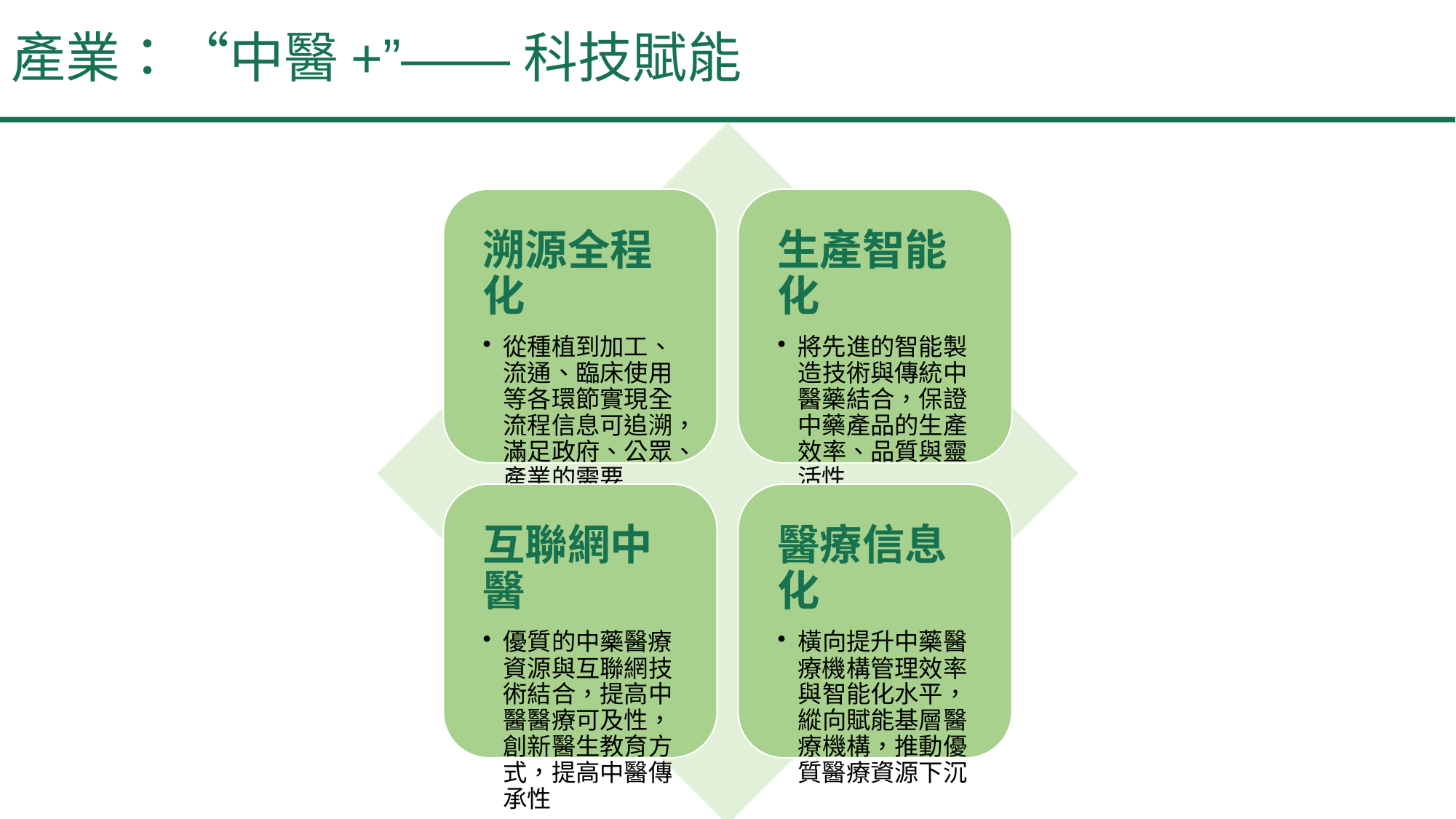

# 產業：“中醫+”——科技賦能
溯源全程化
從種植到加工、流通、臨床使用等各環節實現全流程信息可追溯，滿足政府、公眾、產業的需要
生產智能化
將先進的智能製造技術與傳統中醫藥結合，保證中藥產品的生產效率、品質與靈活性
互聯網中醫
優質的中藥醫療資源與互聯網技術結合，提高中醫醫療可及性，創新醫生教育方式，提高中醫傳承性
醫療信息化
橫向提升中藥醫療機構管理效率與智能化水平，縱向賦能基層醫療機構，推動優質醫療資源下沉